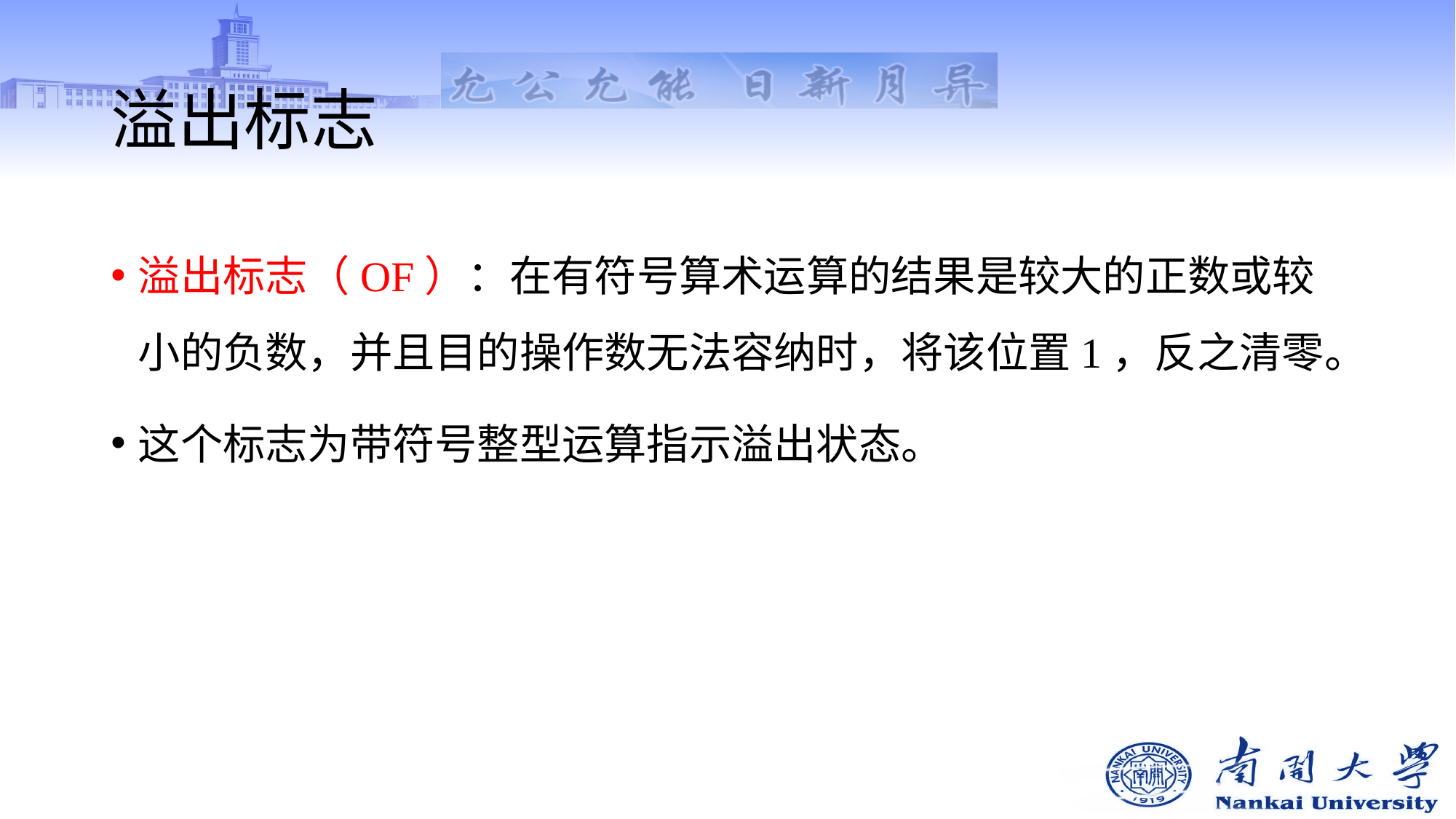

# 溢出标志
溢出标志（OF）：在有符号算术运算的结果是较大的正数或较小的负数，并且目的操作数无法容纳时，将该位置1，反之清零。
这个标志为带符号整型运算指示溢出状态。